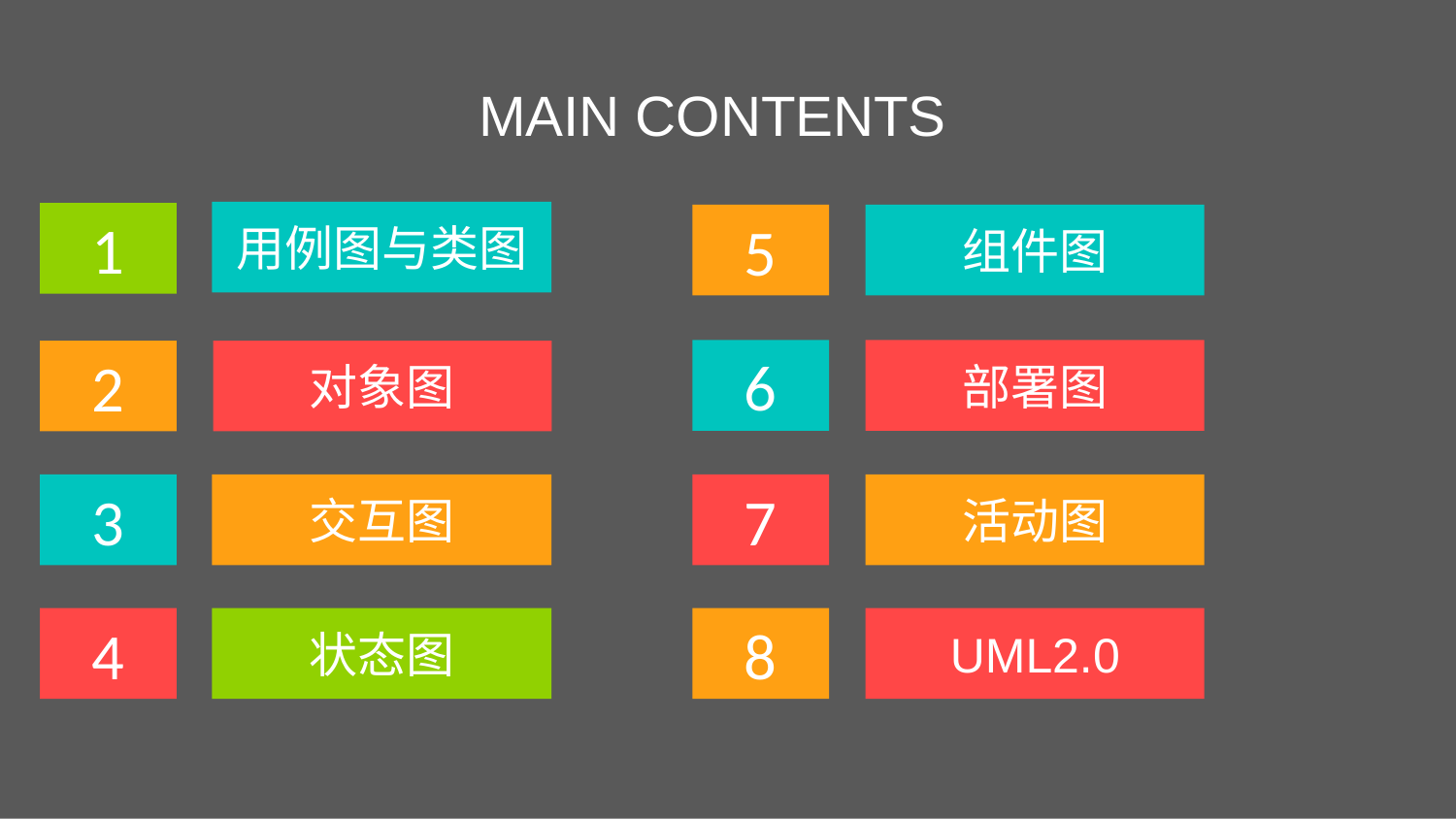

MAIN CONTENTS
用例图与类图
1
5
组件图
6
部署图
2
对象图
交互图
7
活动图
3
状态图
8
UML2.0
4